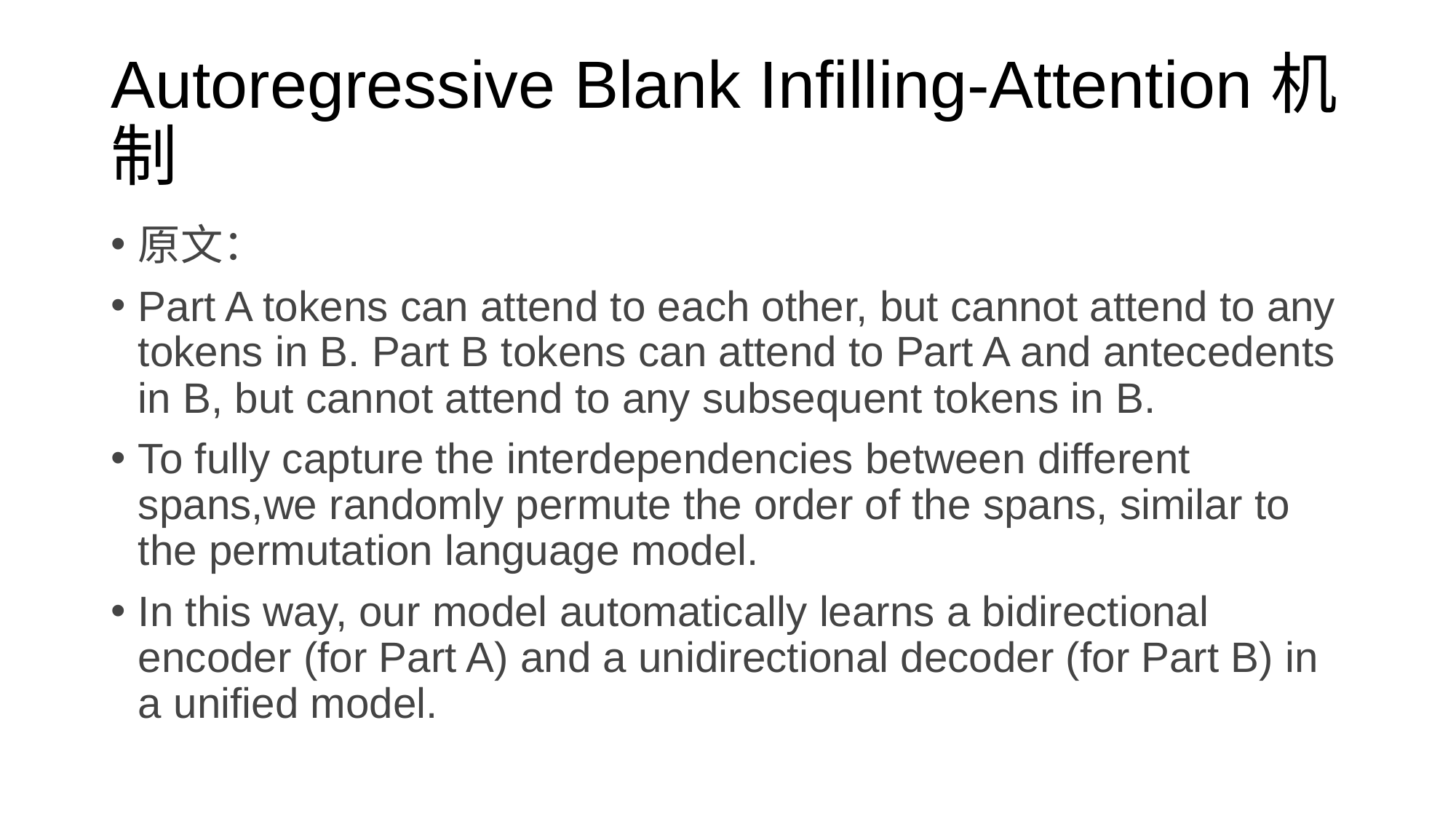

# Autoregressive Blank Infilling-Attention机制
原文：
Part A tokens can attend to each other, but cannot attend to any tokens in B. Part B tokens can attend to Part A and antecedents in B, but cannot attend to any subsequent tokens in B.
To fully capture the interdependencies between different spans,we randomly permute the order of the spans, similar to the permutation language model.
In this way, our model automatically learns a bidirectional encoder (for Part A) and a unidirectional decoder (for Part B) in a unified model.